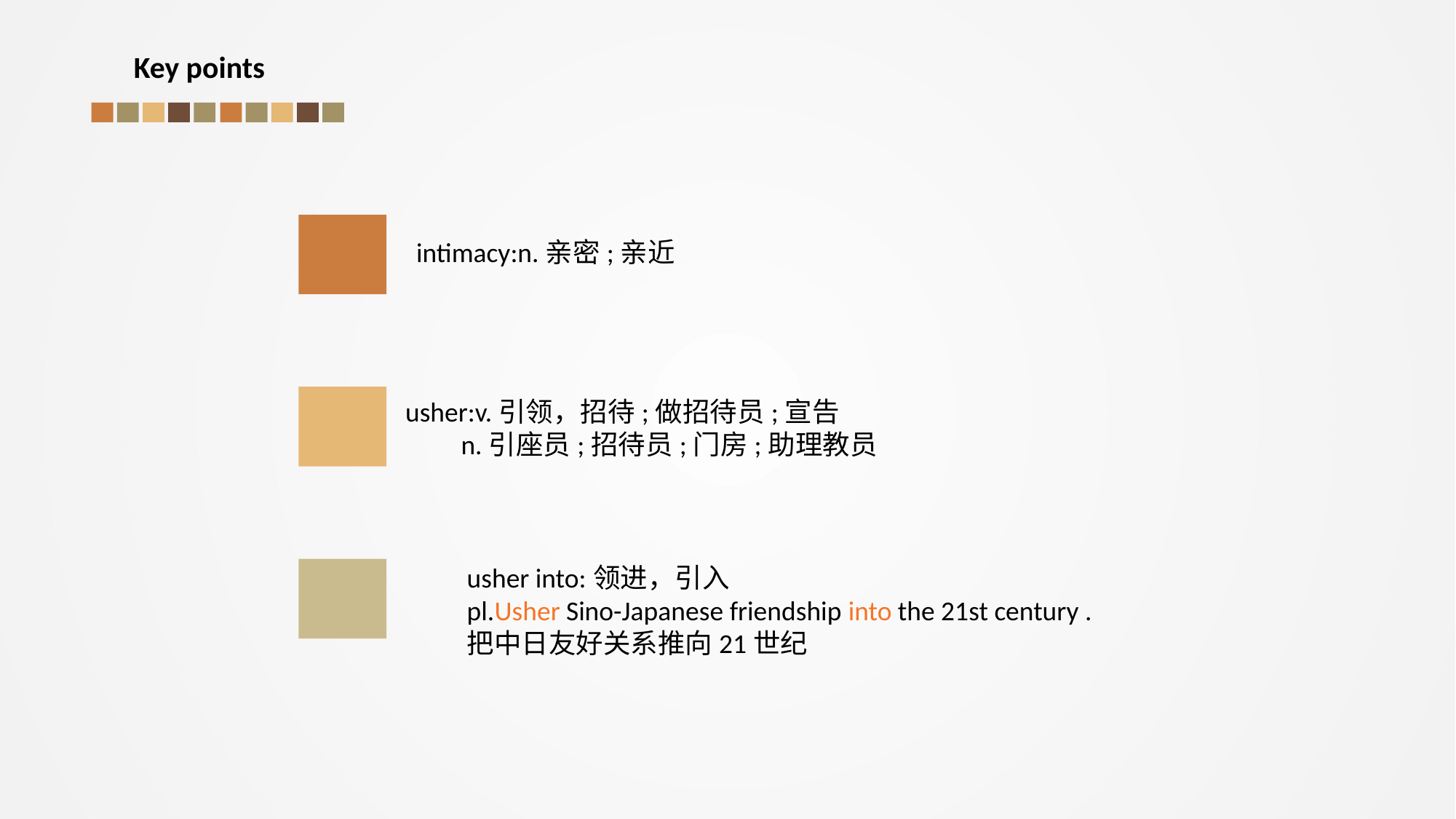

Key points

intimacy:n.亲密;亲近

usher:v.引领，招待;做招待员;宣告
         n.引座员;招待员;门房;助理教员
usher into:领进，引入
pl.Usher Sino-Japanese friendship into the 21st century .
把中日友好关系推向21世纪